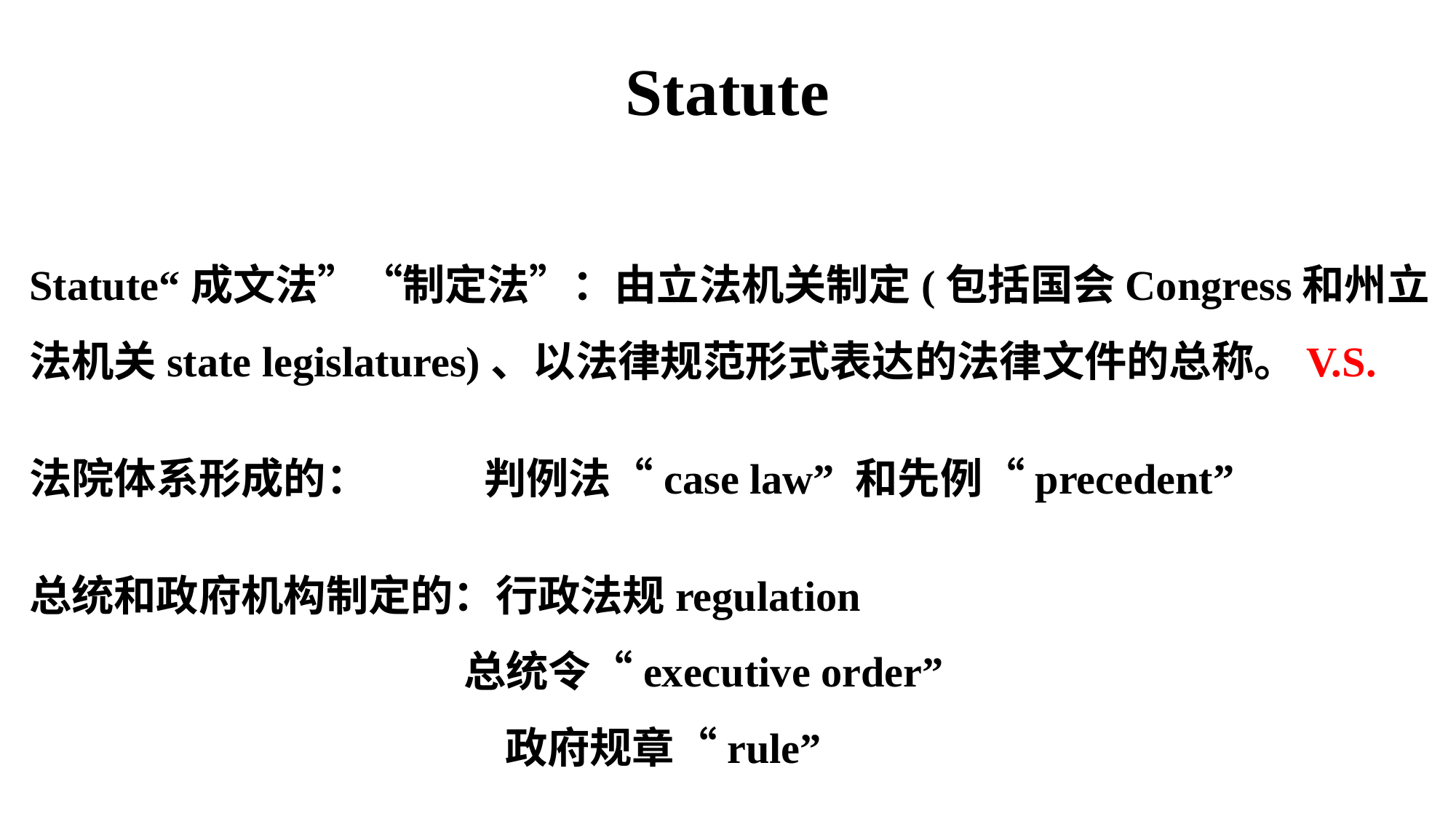

# Statute
Statute“成文法”“制定法”：由立法机关制定(包括国会Congress和州立法机关state legislatures)、以法律规范形式表达的法律文件的总称。V.S.
法院体系形成的：            判例法“case law” 和先例“precedent”
总统和政府机构制定的：行政法规regulation
                                            总统令“executive order”
				   政府规章“rule”